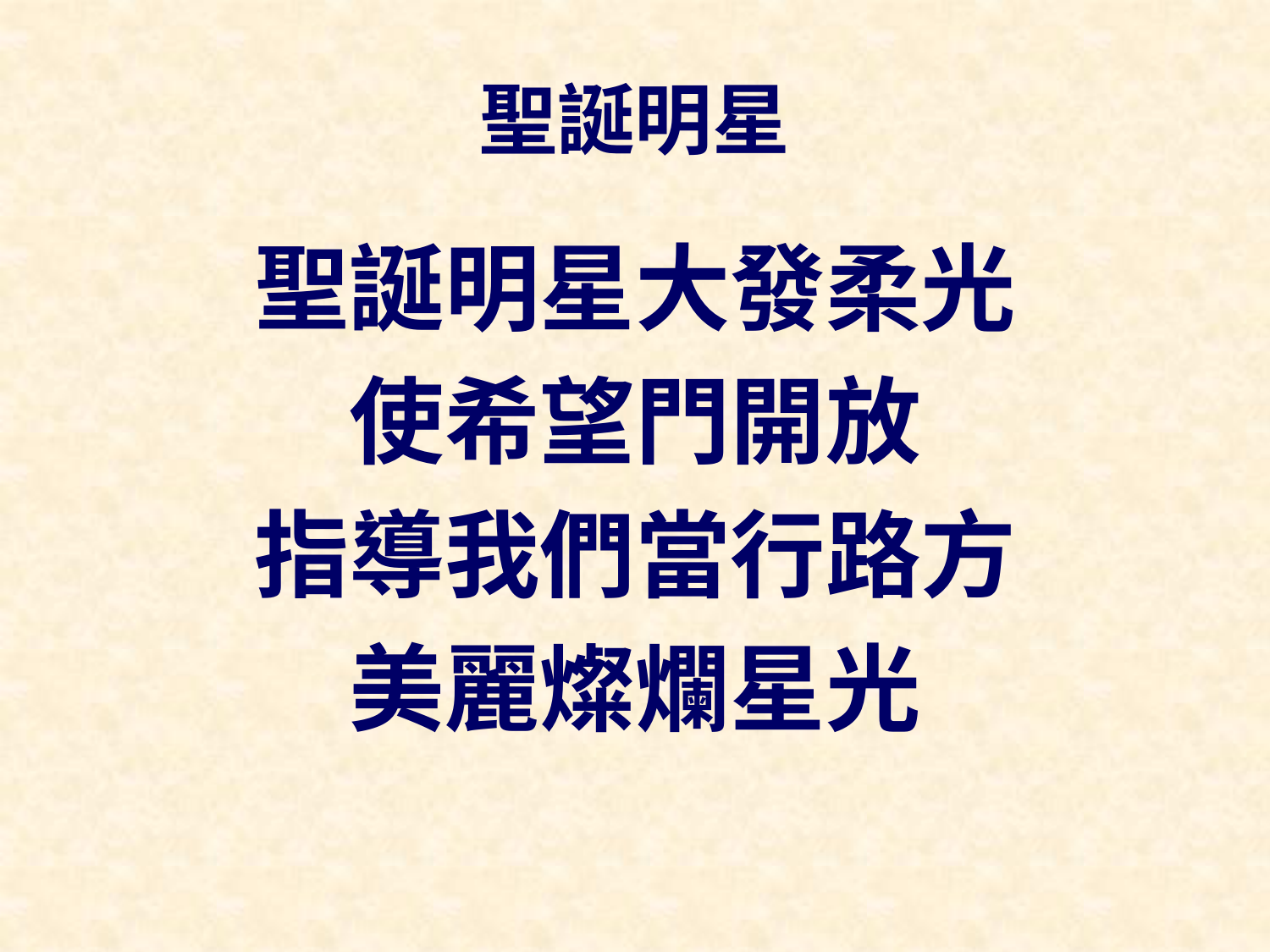

# 聖誕明星
聖誕明星大發柔光
使希望門開放
指導我們當行路方
美麗燦爛星光